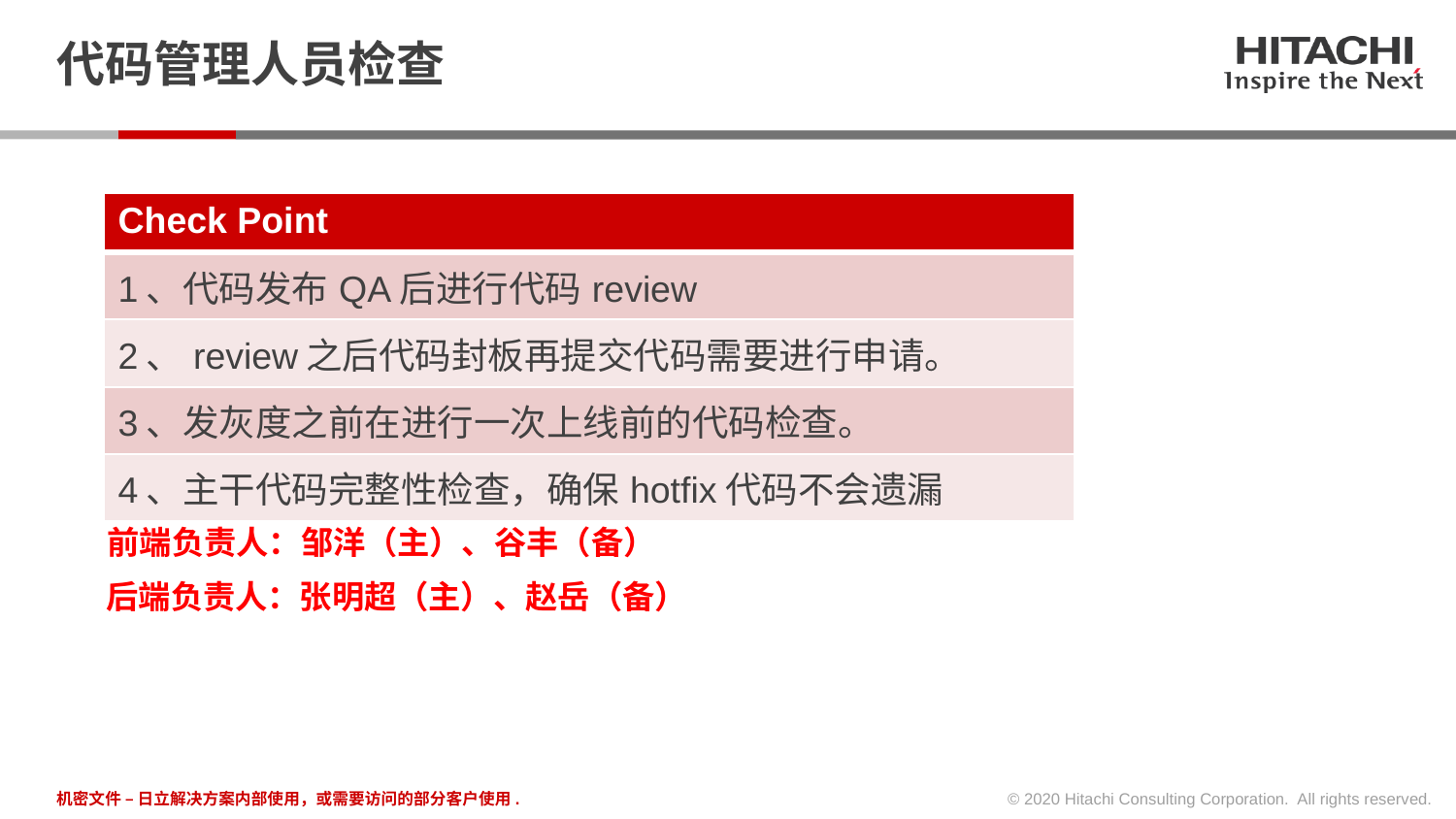

# 代码管理人员检查
| Check Point |
| --- |
| 1、代码发布QA后进行代码review |
| 2、review之后代码封板再提交代码需要进行申请。 |
| 3、发灰度之前在进行一次上线前的代码检查。 |
| 4、主干代码完整性检查，确保hotfix代码不会遗漏 |
前端负责人：邹洋（主）、谷丰（备）
后端负责人：张明超（主）、赵岳（备）